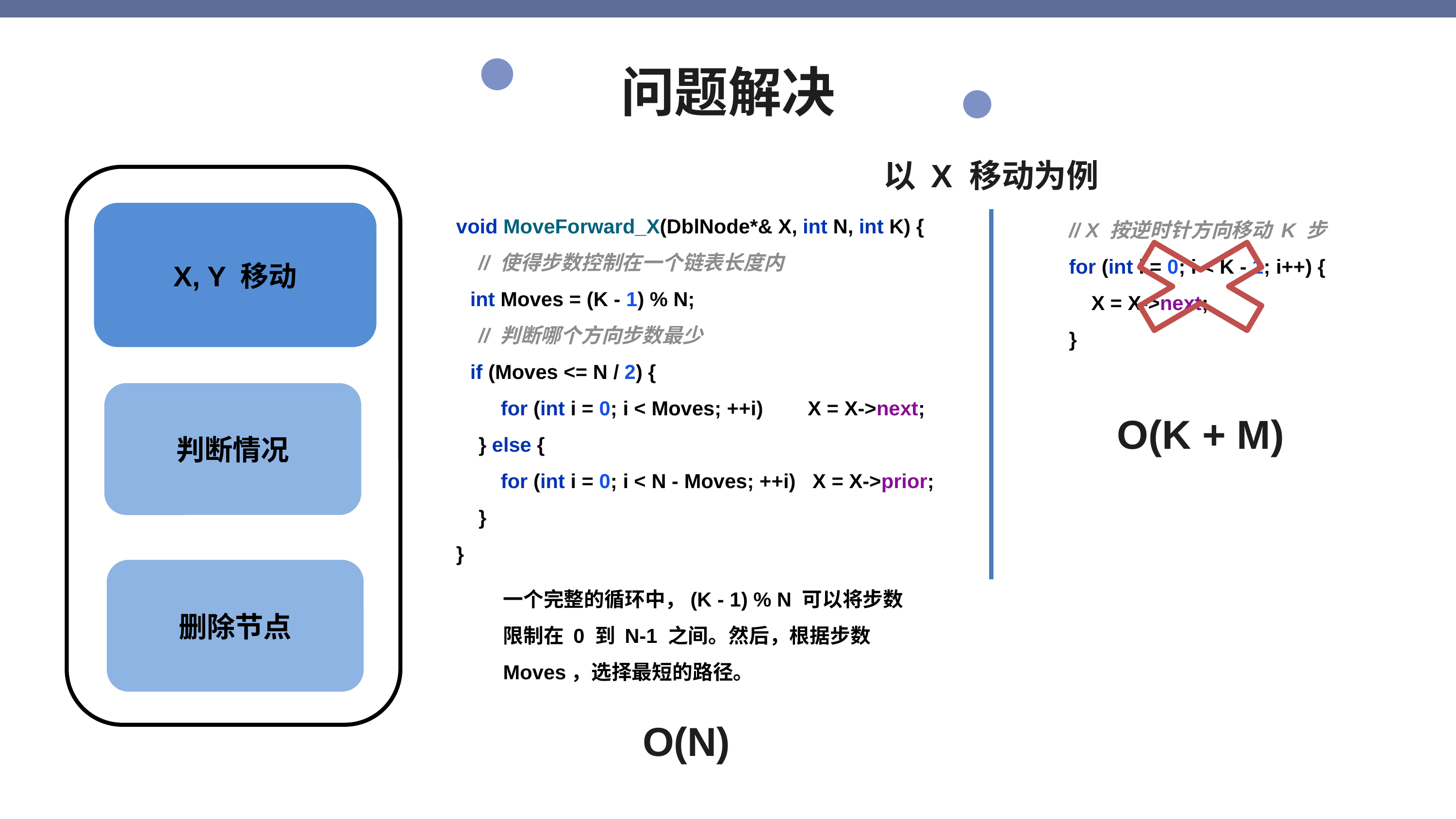

问题解决

以 X 移动为例

void MoveForward_X(DblNode*& X, int N, int K) {
    // 使得步数控制在一个链表长度内
  int Moves = (K - 1) % N;
    // 判断哪个方向步数最少
  if (Moves <= N / 2) {
        for (int i = 0; i < Moves; ++i)        X = X->next;
    } else {
        for (int i = 0; i < N - Moves; ++i)   X = X->prior;
    }
}
X, Y 移动
// X 按逆时针方向移动 K 步
for (int i = 0; i < K - 1; i++) {
    X = X->next;
}

判断情况
O(K + M)

一个完整的循环中，(K - 1) % N 可以将步数限制在 0 到 N-1 之间。然后，根据步数 Moves，选择最短的路径。
删除节点
O(N)